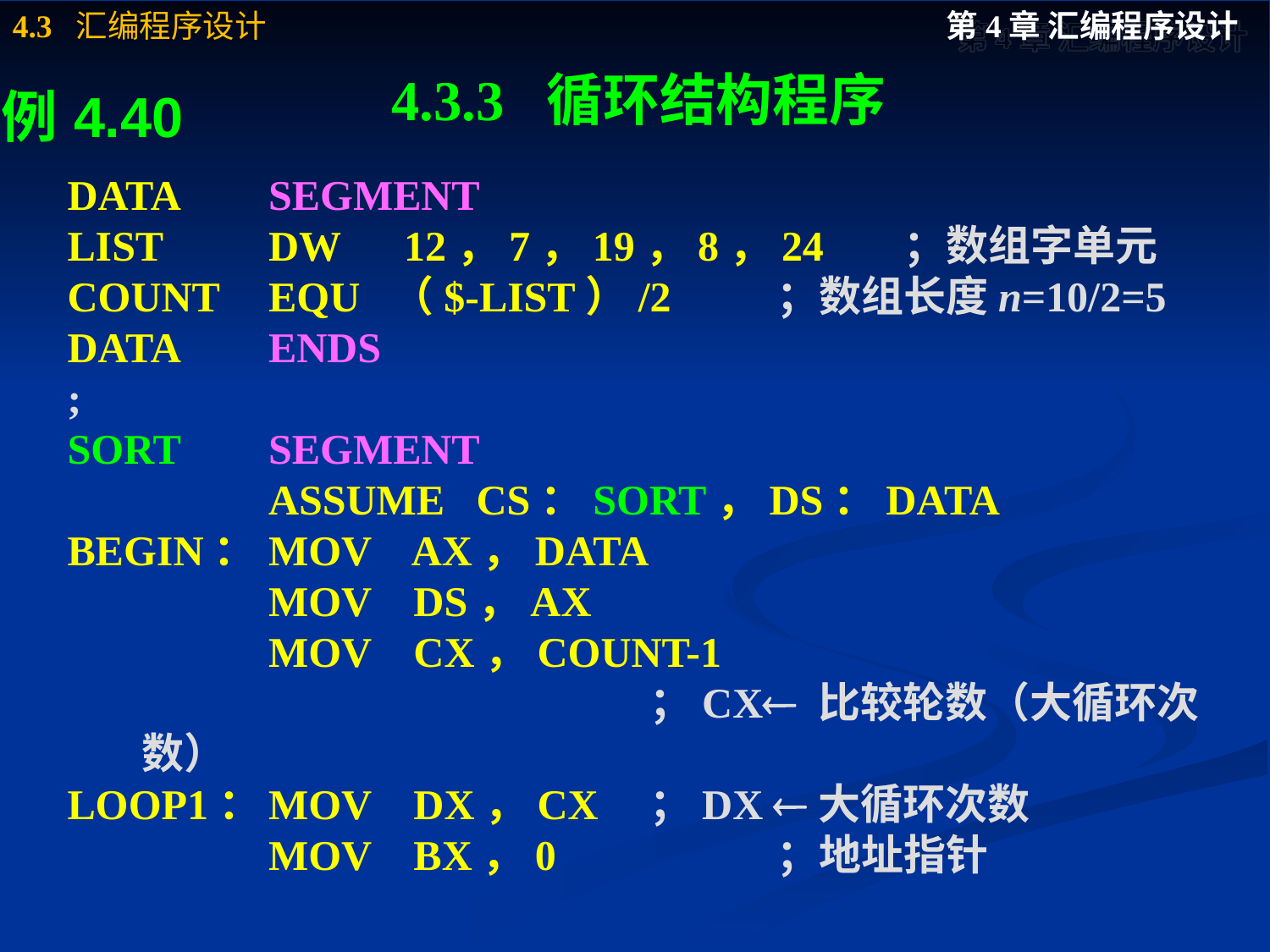

# 4.3.3  循环结构程序
例4.40
DATA	SEGMENT
LIST	DW      12，7，19，8，24	；数组字单元
COUNT	EQU  （$-LIST）/2	；数组长度n=10/2=5
DATA	ENDS
;
SORT	SEGMENT
		ASSUME   CS：SORT，DS：DATA
BEGIN：	MOV    AX，DATA
		MOV    DS，AX
		MOV    CX，COUNT-1
					；CX← 比较轮数（大循环次数）
LOOP1：	MOV    DX，CX	；DX ←大循环次数
		MOV    BX，0		；地址指针